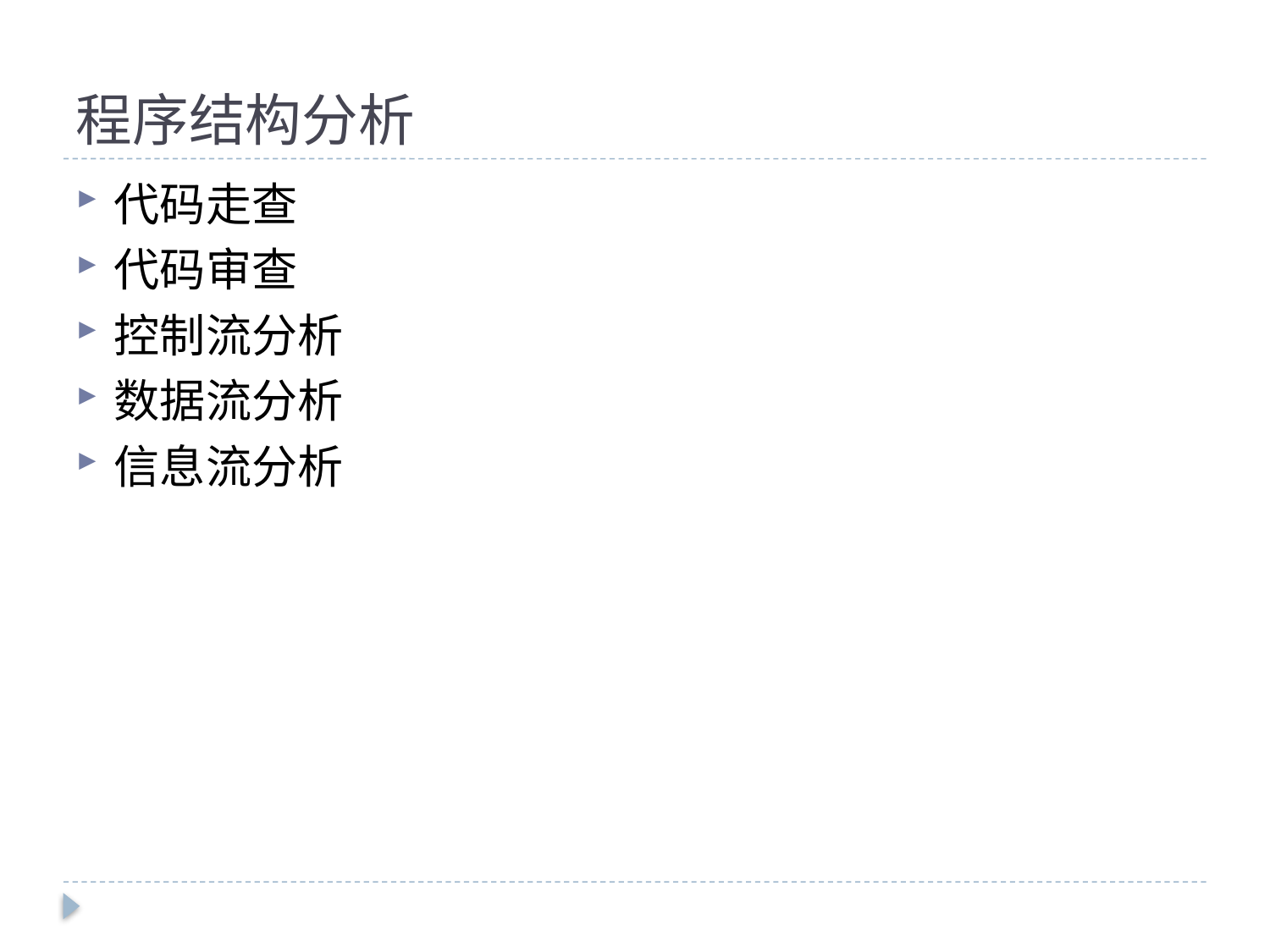

# 程序结构分析
代码走查
代码审查
控制流分析
数据流分析
信息流分析